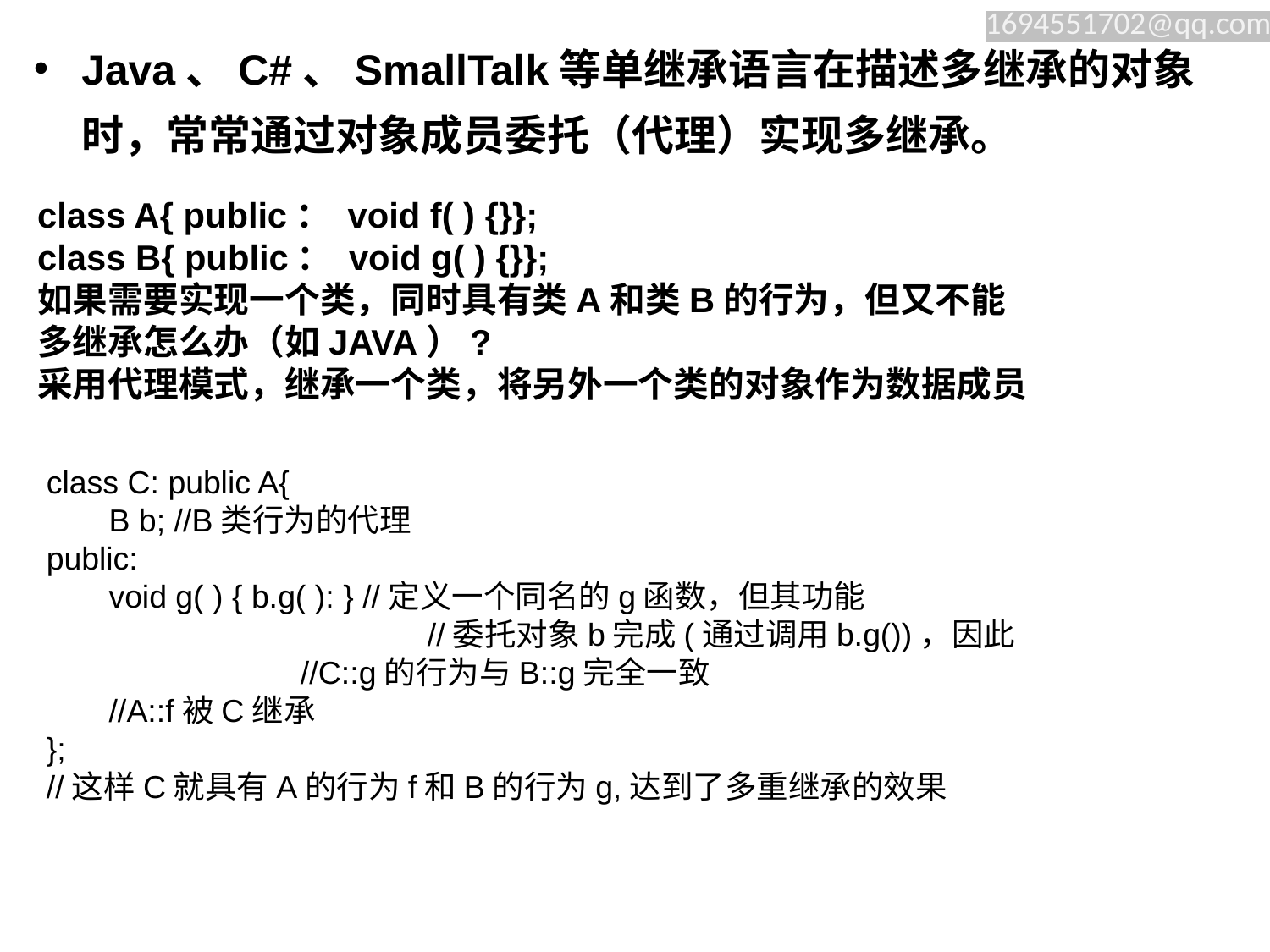

Java、C#、SmallTalk等单继承语言在描述多继承的对象时，常常通过对象成员委托（代理）实现多继承。
class A{ public： void f( ) {}};
class B{ public： void g( ) {}};
如果需要实现一个类，同时具有类A和类B的行为，但又不能
多继承怎么办（如JAVA）?
采用代理模式，继承一个类，将另外一个类的对象作为数据成员
class C: public A{
       B b; //B类行为的代理
public:
       void g( ) { b.g( ): } //定义一个同名的g函数，但其功能
			//委托对象b完成(通过调用b.g())，因此				//C::g的行为与B::g完全一致
       //A::f被C继承
};
//这样C就具有A的行为f和B的行为g,达到了多重继承的效果